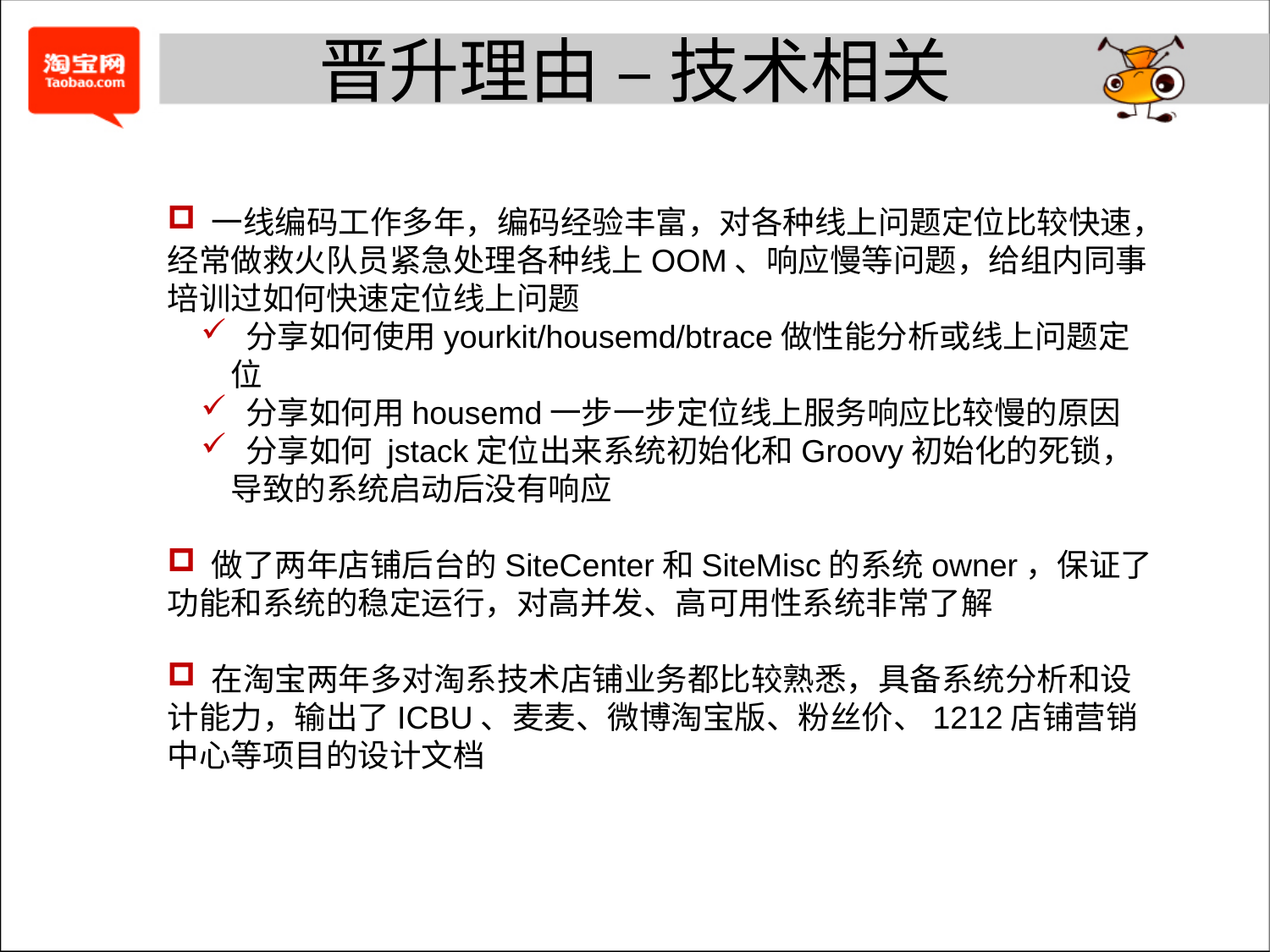

晋升理由 – 技术相关
 一线编码工作多年，编码经验丰富，对各种线上问题定位比较快速，经常做救火队员紧急处理各种线上OOM、响应慢等问题，给组内同事培训过如何快速定位线上问题
 分享如何使用yourkit/housemd/btrace做性能分析或线上问题定位
 分享如何用housemd一步一步定位线上服务响应比较慢的原因
 分享如何 jstack定位出来系统初始化和Groovy初始化的死锁，导致的系统启动后没有响应

 做了两年店铺后台的SiteCenter和SiteMisc的系统owner，保证了功能和系统的稳定运行，对高并发、高可用性系统非常了解

 在淘宝两年多对淘系技术店铺业务都比较熟悉，具备系统分析和设计能力，输出了ICBU、麦麦、微博淘宝版、粉丝价、1212店铺营销中心等项目的设计文档